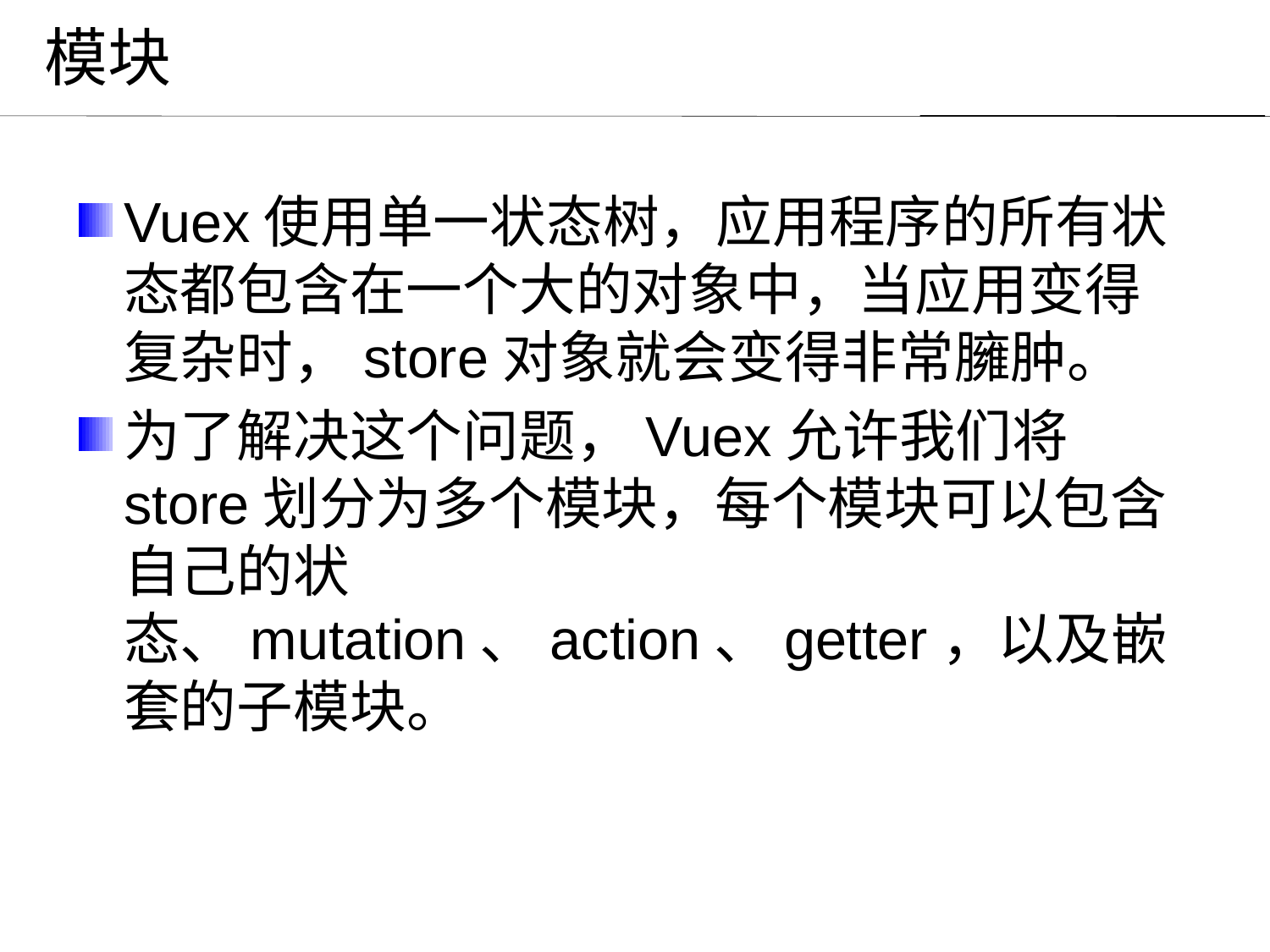

# 模块
Vuex使用单一状态树，应用程序的所有状态都包含在一个大的对象中，当应用变得复杂时，store对象就会变得非常臃肿。
为了解决这个问题，Vuex允许我们将store划分为多个模块，每个模块可以包含自己的状态、mutation、action、getter，以及嵌套的子模块。